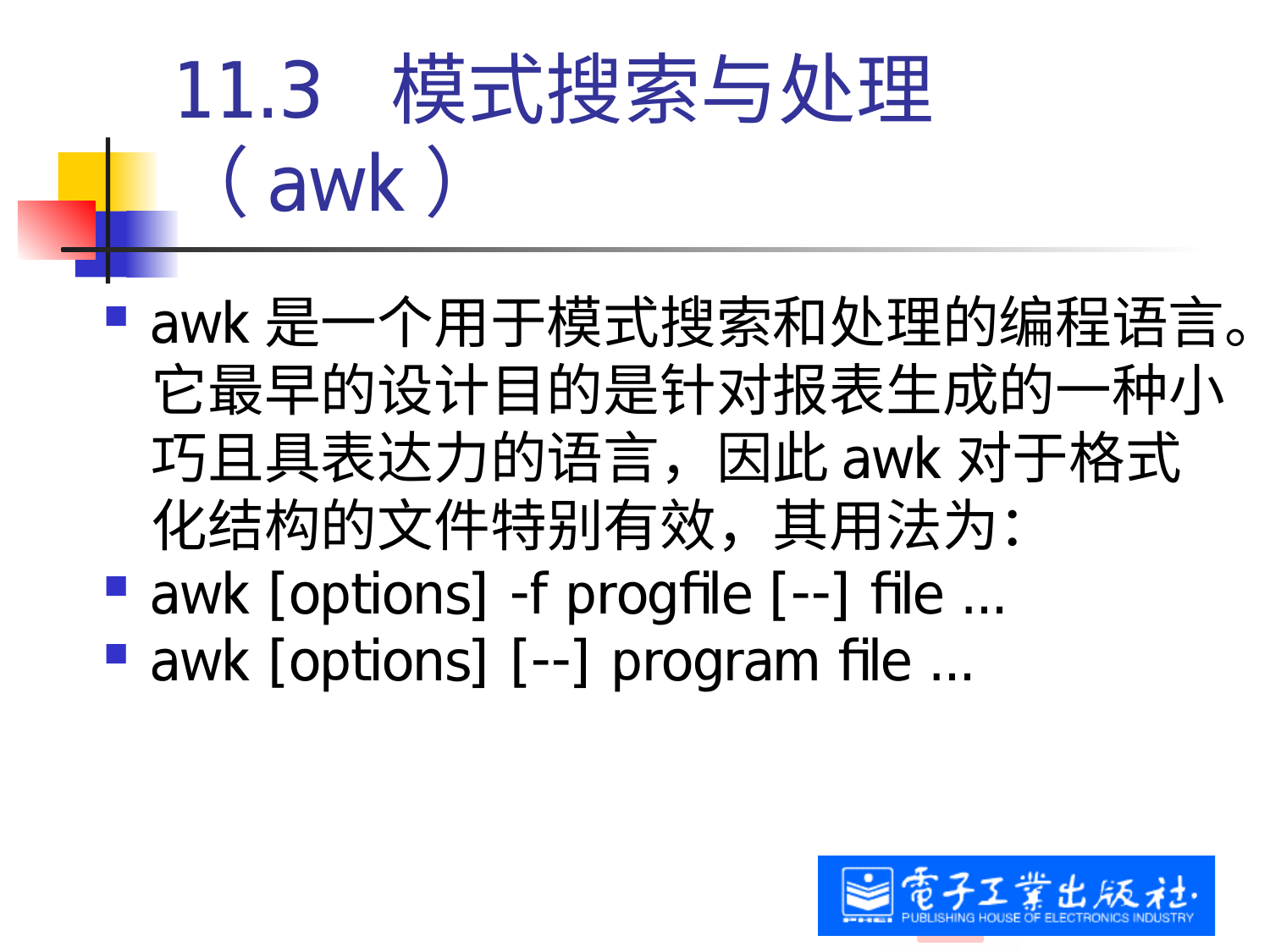

# 11.3  模式搜索与处理（awk）
awk是一个用于模式搜索和处理的编程语言。它最早的设计目的是针对报表生成的一种小巧且具表达力的语言，因此awk对于格式化结构的文件特别有效，其用法为：
awk [options] -f progfile [--] file …
awk [options] [--] program file …